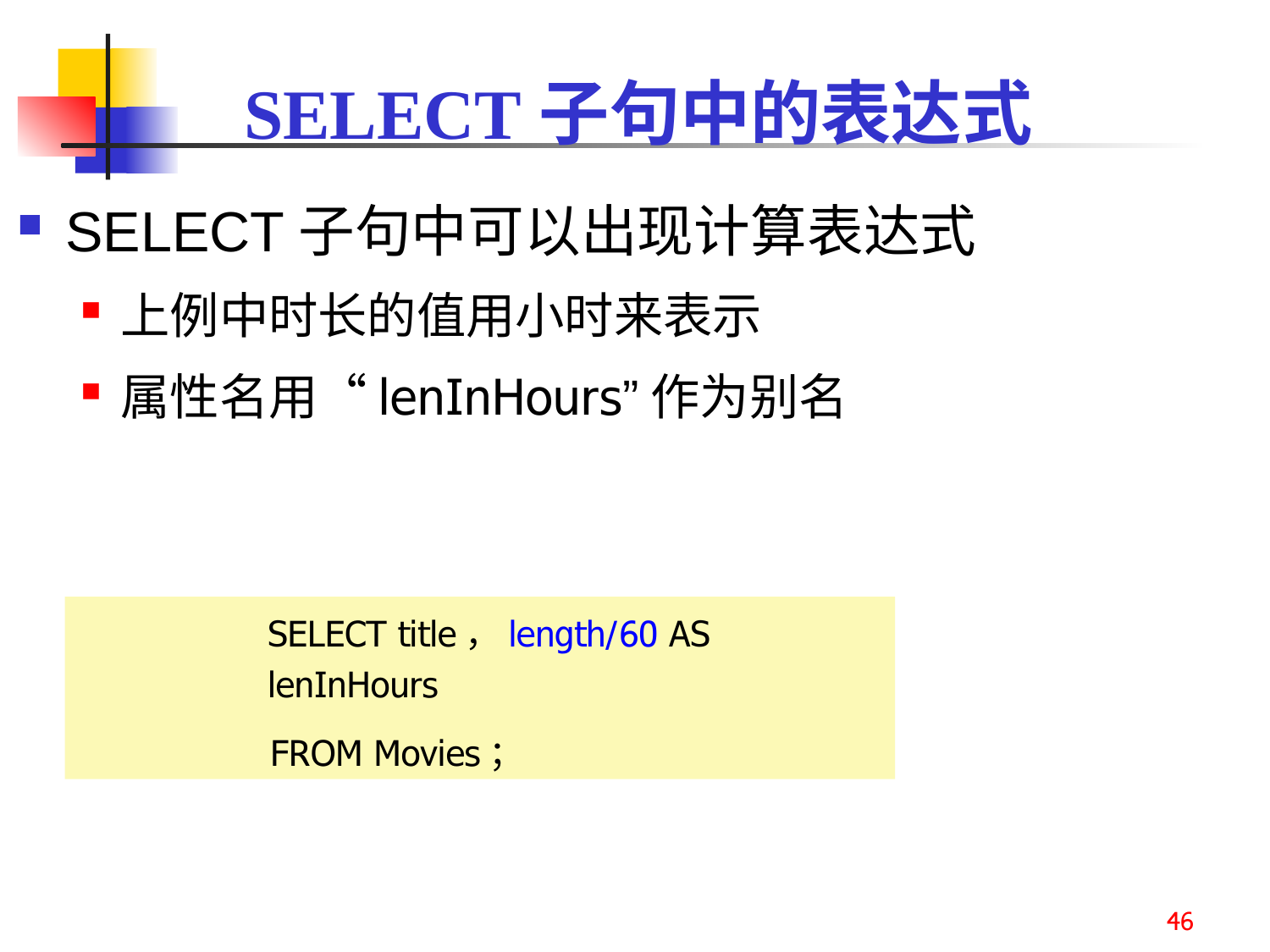

# SELECT子句中的表达式
SELECT子句中可以出现计算表达式
上例中时长的值用小时来表示
属性名用“lenInHours”作为别名

SELECT title，length/60 AS lenInHours
      FROM Movies；
AS lenInHours
46